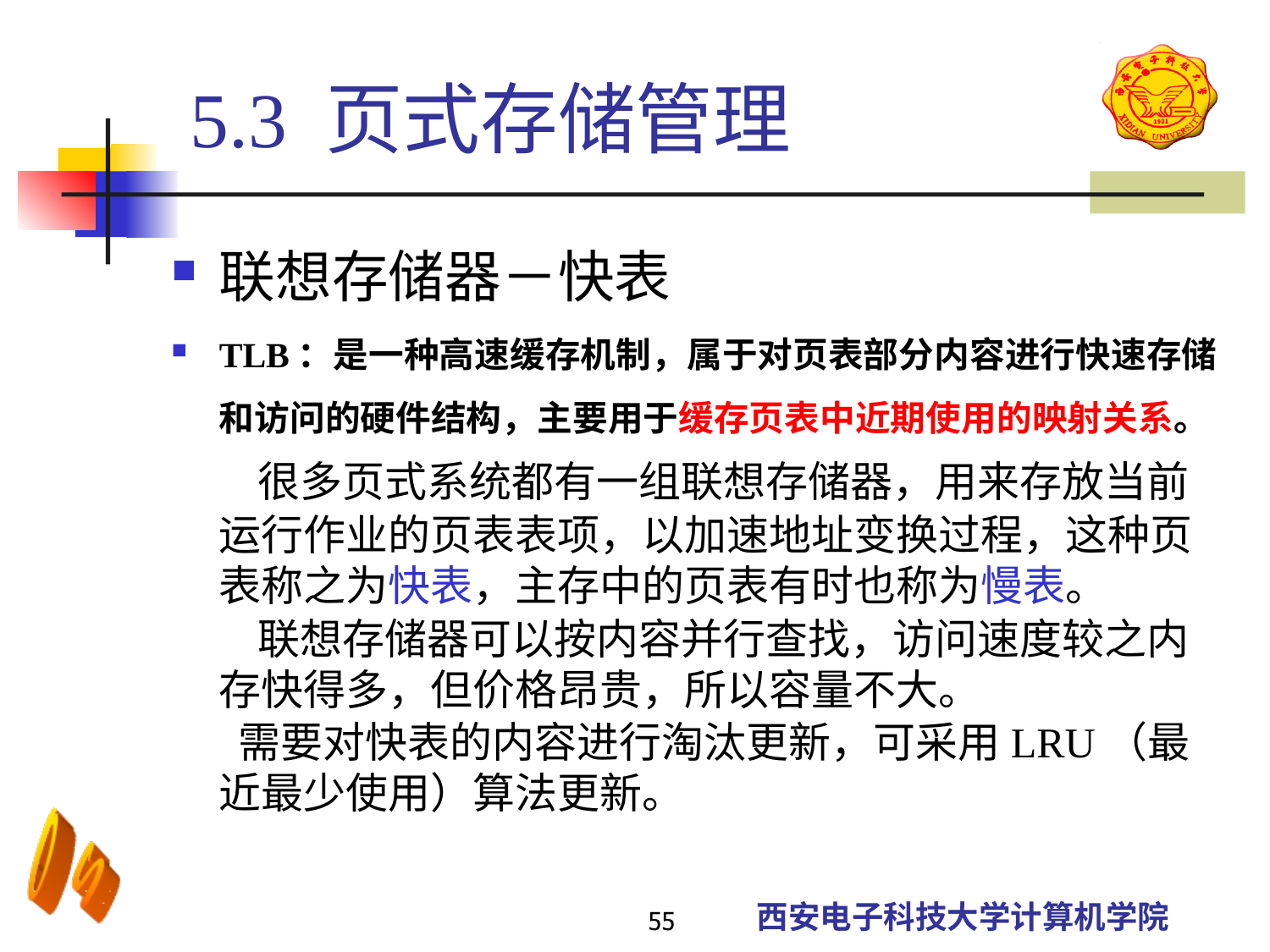

5.3 页式存储管理
联想存储器－快表
TLB：是一种高速缓存机制，属于对页表部分内容进行快速存储和访问的硬件结构，主要用于缓存页表中近期使用的映射关系。
	  很多页式系统都有一组联想存储器，用来存放当前运行作业的页表表项，以加速地址变换过程，这种页表称之为快表，主存中的页表有时也称为慢表。
	   联想存储器可以按内容并行查找，访问速度较之内存快得多，但价格昂贵，所以容量不大。
      需要对快表的内容进行淘汰更新，可采用LRU（最近最少使用）算法更新。
55